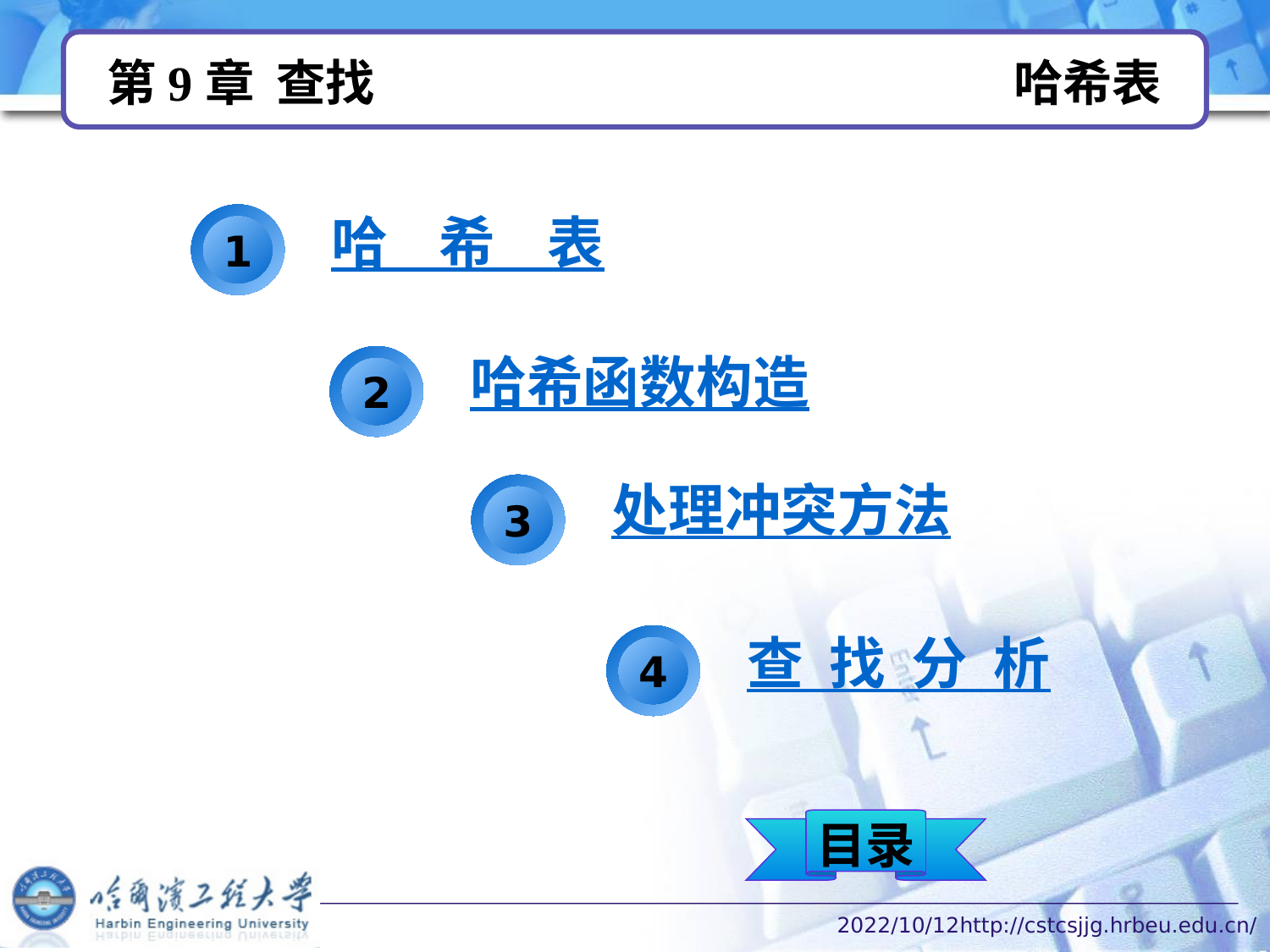

# 第9章  查找                                                         哈希表

1
哈    希    表

2
哈希函数构造

3
处理冲突方法

4
查  找  分  析
目录
2022/10/12http://cstcsjjg.hrbeu.edu.cn/